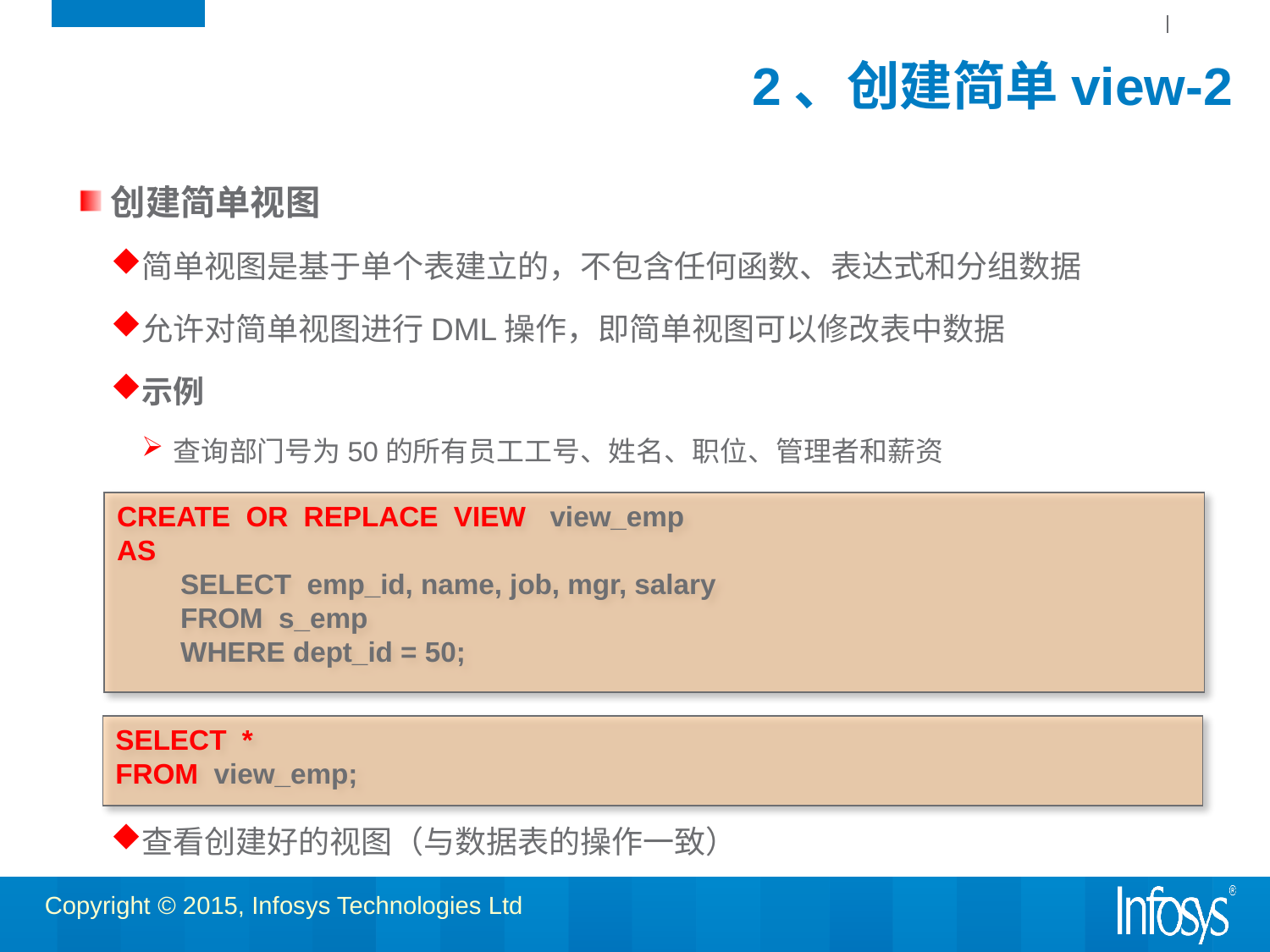

# 2、创建简单view-2
创建简单视图
简单视图是基于单个表建立的，不包含任何函数、表达式和分组数据
允许对简单视图进行DML操作，即简单视图可以修改表中数据
示例
查询部门号为50的所有员工工号、姓名、职位、管理者和薪资

查看创建好的视图（与数据表的操作一致）
CREATE  OR  REPLACE  VIEW   view_emp
AS
SELECT  emp_id, name, job, mgr, salary
FROM  s_emp
WHERE dept_id = 50;
SELECT  *
FROM  view_emp;